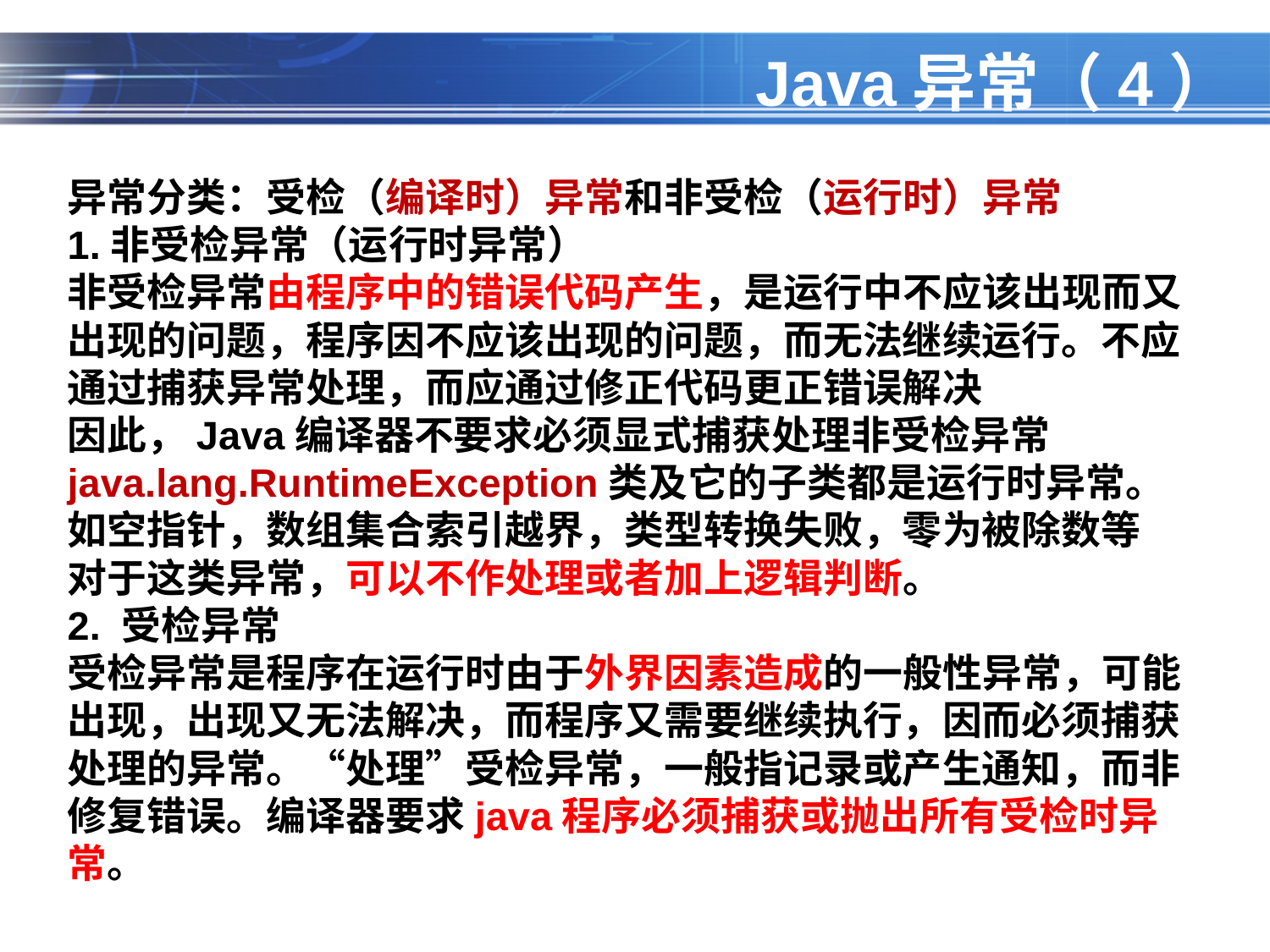

# Java异常（4）
异常分类：受检（编译时）异常和非受检（运行时）异常
1.非受检异常（运行时异常）
非受检异常由程序中的错误代码产生，是运行中不应该出现而又出现的问题，程序因不应该出现的问题，而无法继续运行。不应通过捕获异常处理，而应通过修正代码更正错误解决
因此，Java编译器不要求必须显式捕获处理非受检异常
java.lang.RuntimeException类及它的子类都是运行时异常。如空指针，数组集合索引越界，类型转换失败，零为被除数等
对于这类异常，可以不作处理或者加上逻辑判断。
2. 受检异常
受检异常是程序在运行时由于外界因素造成的一般性异常，可能出现，出现又无法解决，而程序又需要继续执行，因而必须捕获处理的异常。“处理”受检异常，一般指记录或产生通知，而非修复错误。编译器要求java程序必须捕获或抛出所有受检时异常。